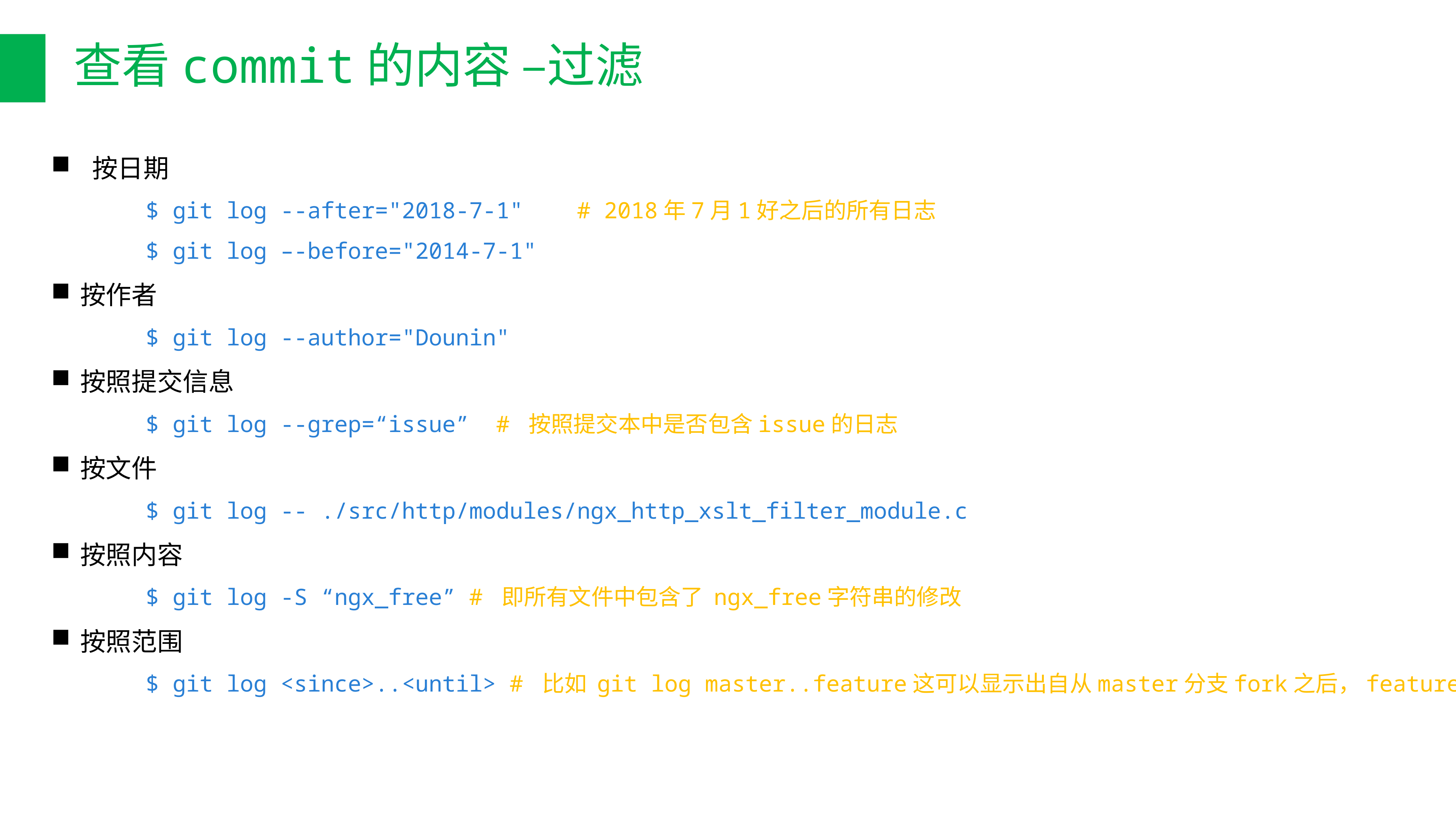

# 查看commit的内容 –过滤
 按日期
       $ git log --after="2018-7-1"    # 2018年7月1好之后的所有日志
       $ git log –-before="2014-7-1"
按作者
       $ git log --author="Dounin"
按照提交信息
       $ git log --grep=“issue”  # 按照提交本中是否包含issue的日志
按文件
       $ git log -- ./src/http/modules/ngx_http_xslt_filter_module.c
按照内容
       $ git log -S “ngx_free” # 即所有文件中包含了 ngx_free字符串的修改
按照范围
       $ git log <since>..<until> # 比如 git log master..feature这可以显示出自从master分支fork之后，feature分支上所有的提交